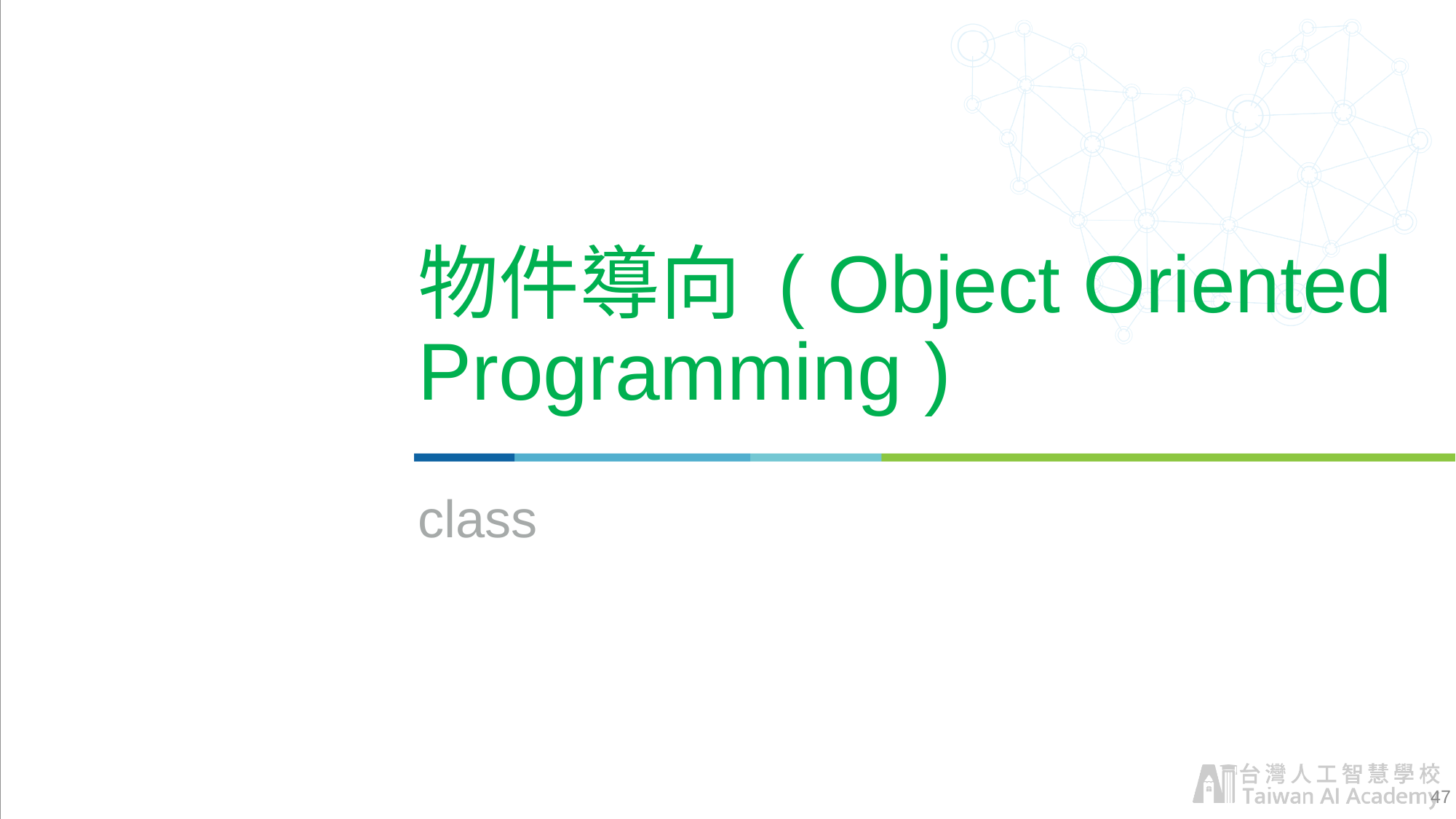

# 物件導向 ( Object Oriented Programming )
class
47